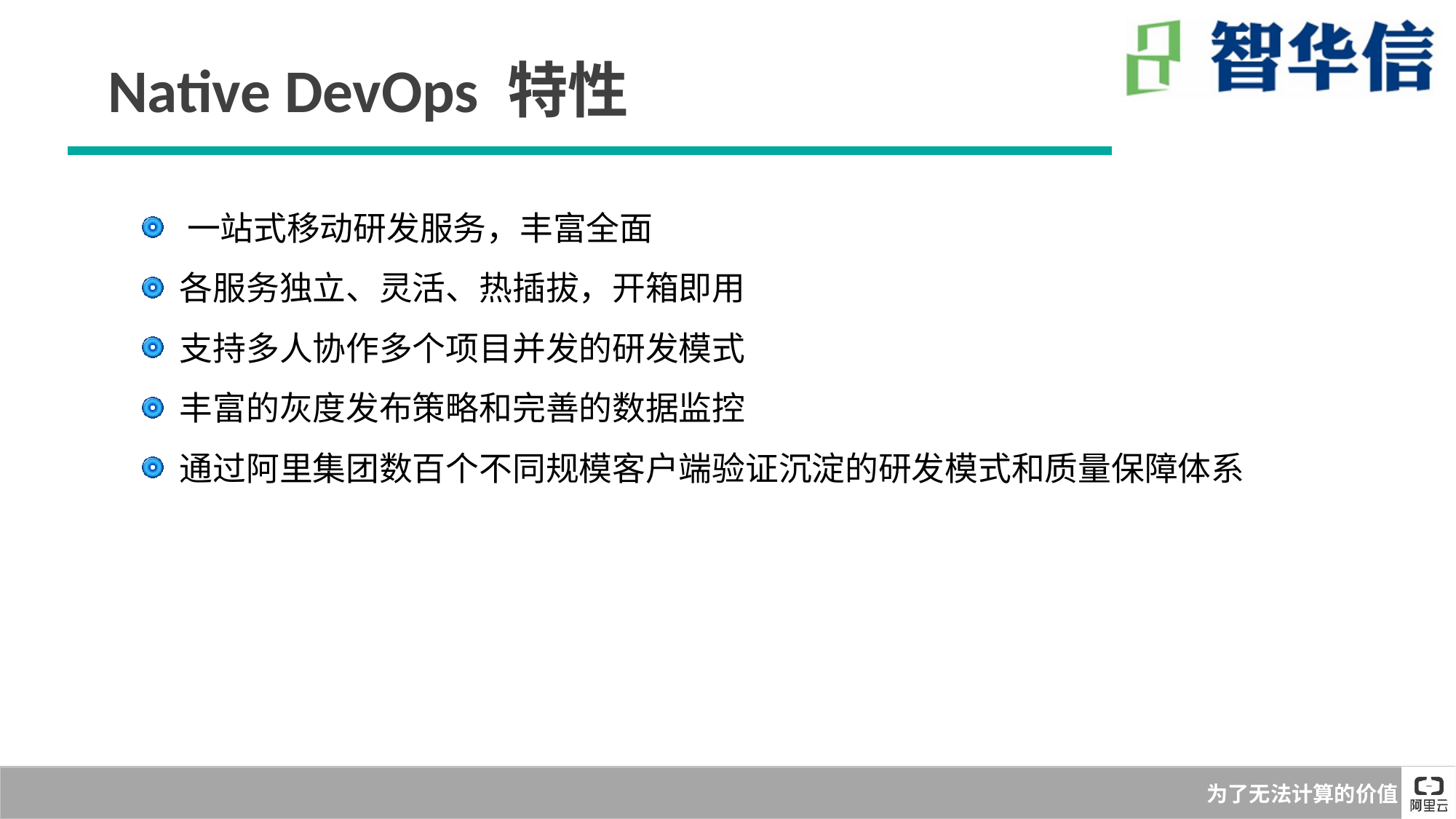

Native DevOps 特性
  一站式移动研发服务，丰富全面
 各服务独立、灵活、热插拔，开箱即用
 支持多人协作多个项目并发的研发模式
 丰富的灰度发布策略和完善的数据监控
 通过阿里集团数百个不同规模客户端验证沉淀的研发模式和质量保障体系